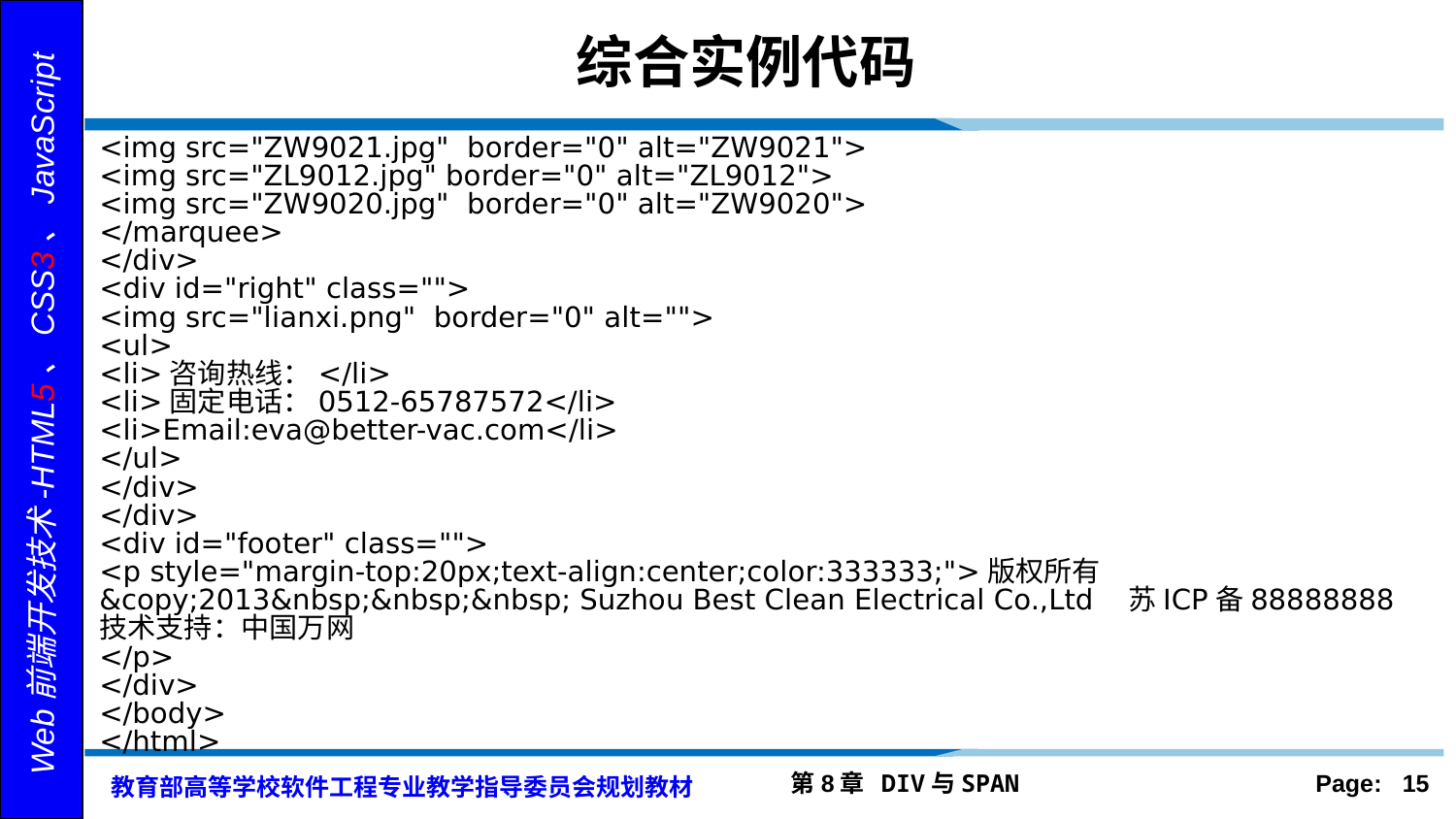

综合实例代码
<img src="ZW9021.jpg"  border="0" alt="ZW9021">
<img src="ZL9012.jpg" border="0" alt="ZL9012">
<img src="ZW9020.jpg"  border="0" alt="ZW9020">
</marquee>
</div>
<div id="right" class="">
<img src="lianxi.png"  border="0" alt="">
<ul>
<li>咨询热线：</li>
<li>固定电话：0512-65787572</li>
<li>Email:eva@better-vac.com</li>
</ul>
</div>
</div>
<div id="footer" class="">
<p style="margin-top:20px;text-align:center;color:333333;">版权所有&copy;2013&nbsp;&nbsp;&nbsp; Suzhou Best Clean Electrical Co.,Ltd   苏ICP备88888888  技术支持：中国万网
</p>
</div>
</body>
</html>